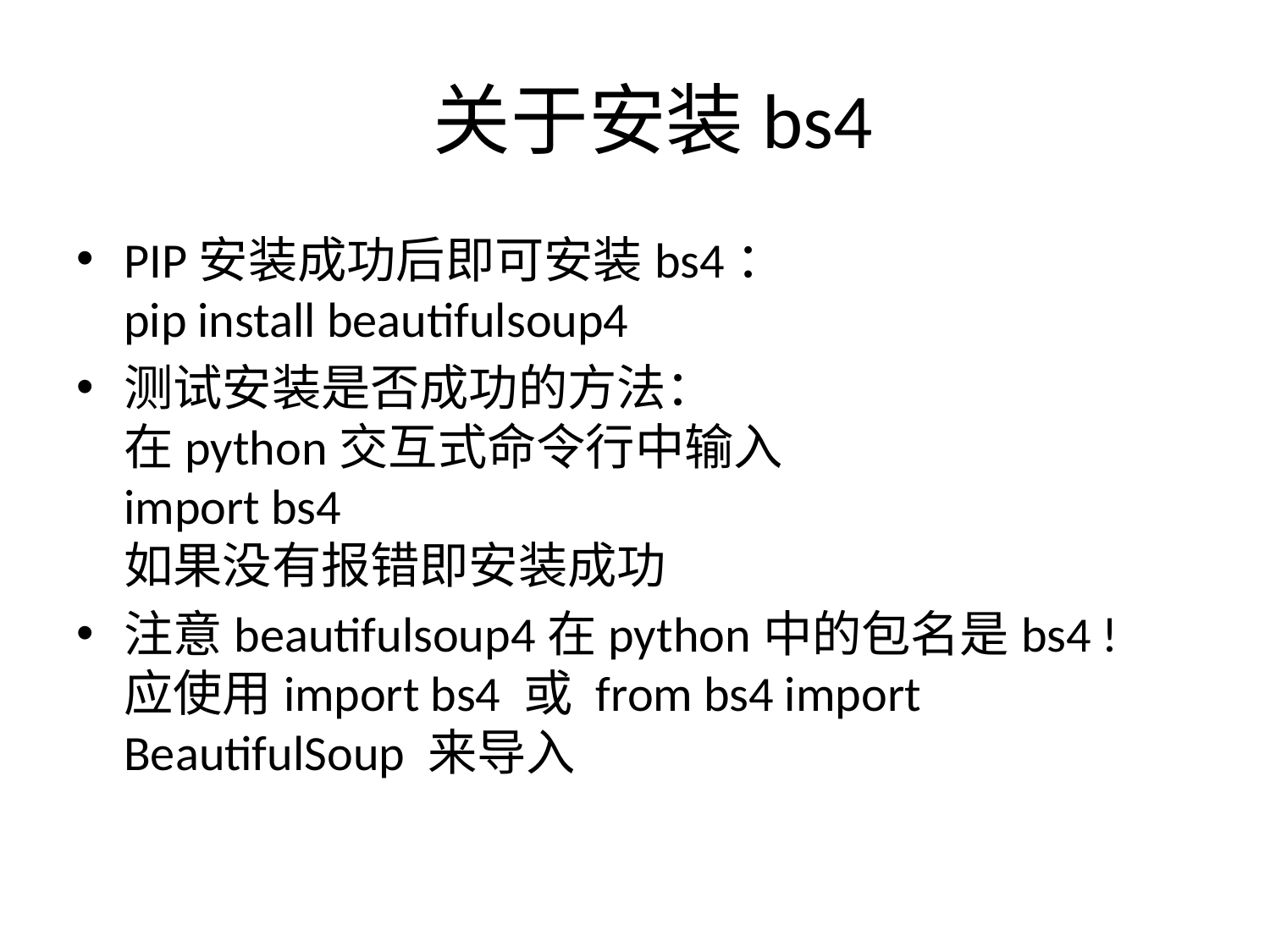

# 关于安装bs4
PIP安装成功后即可安装bs4：
pip install beautifulsoup4
测试安装是否成功的方法：
在python交互式命令行中输入
import bs4
如果没有报错即安装成功
注意beautifulsoup4在python中的包名是bs4 !
应使用import bs4 或 from bs4 import BeautifulSoup 来导入